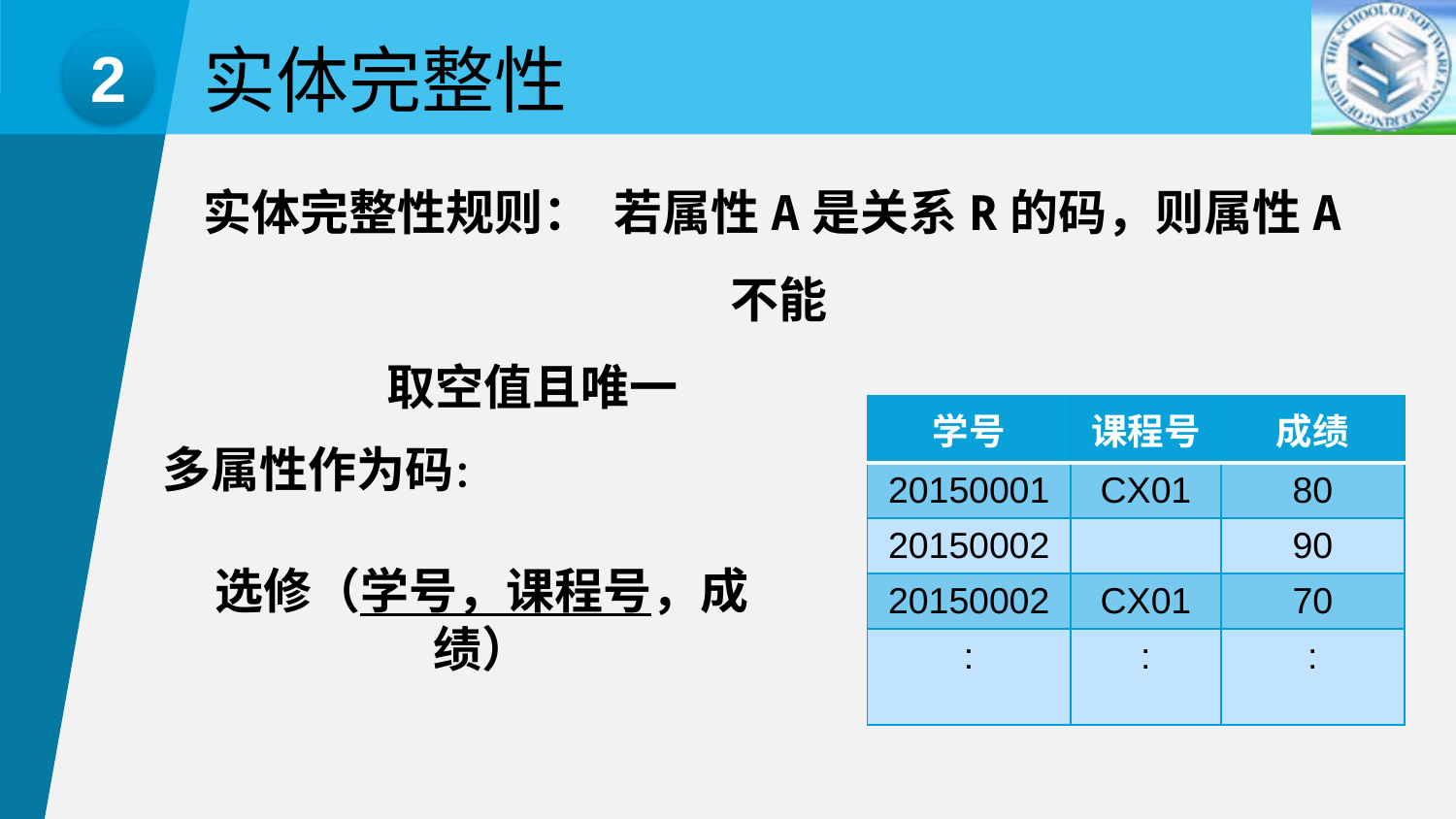

实体完整性
2
实体完整性规则：  若属性A是关系R的码，则属性A不能
                 取空值且唯一
| 学号 | 课程号 | 成绩 |
| --- | --- | --- |
| 20150001 | CX01 | 80 |
| 20150002 |  | 90 |
| 20150002 | CX01 | 70 |
| : | : | : |
多属性作为码：
选修（学号，课程号，成绩）